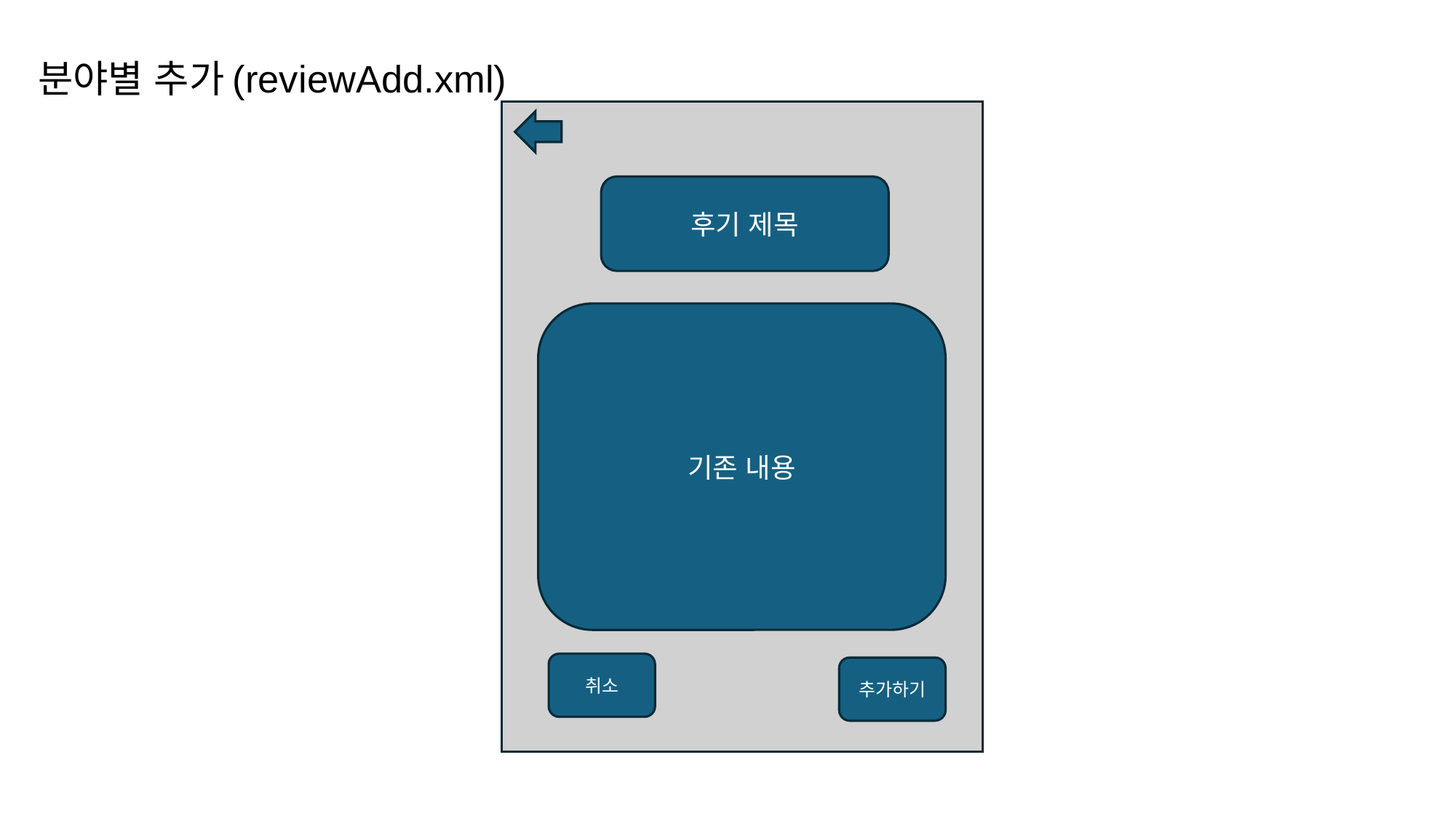

# 분야별 추가(reviewAdd.xml)

후기 제목
기존 내용
취소
추가하기